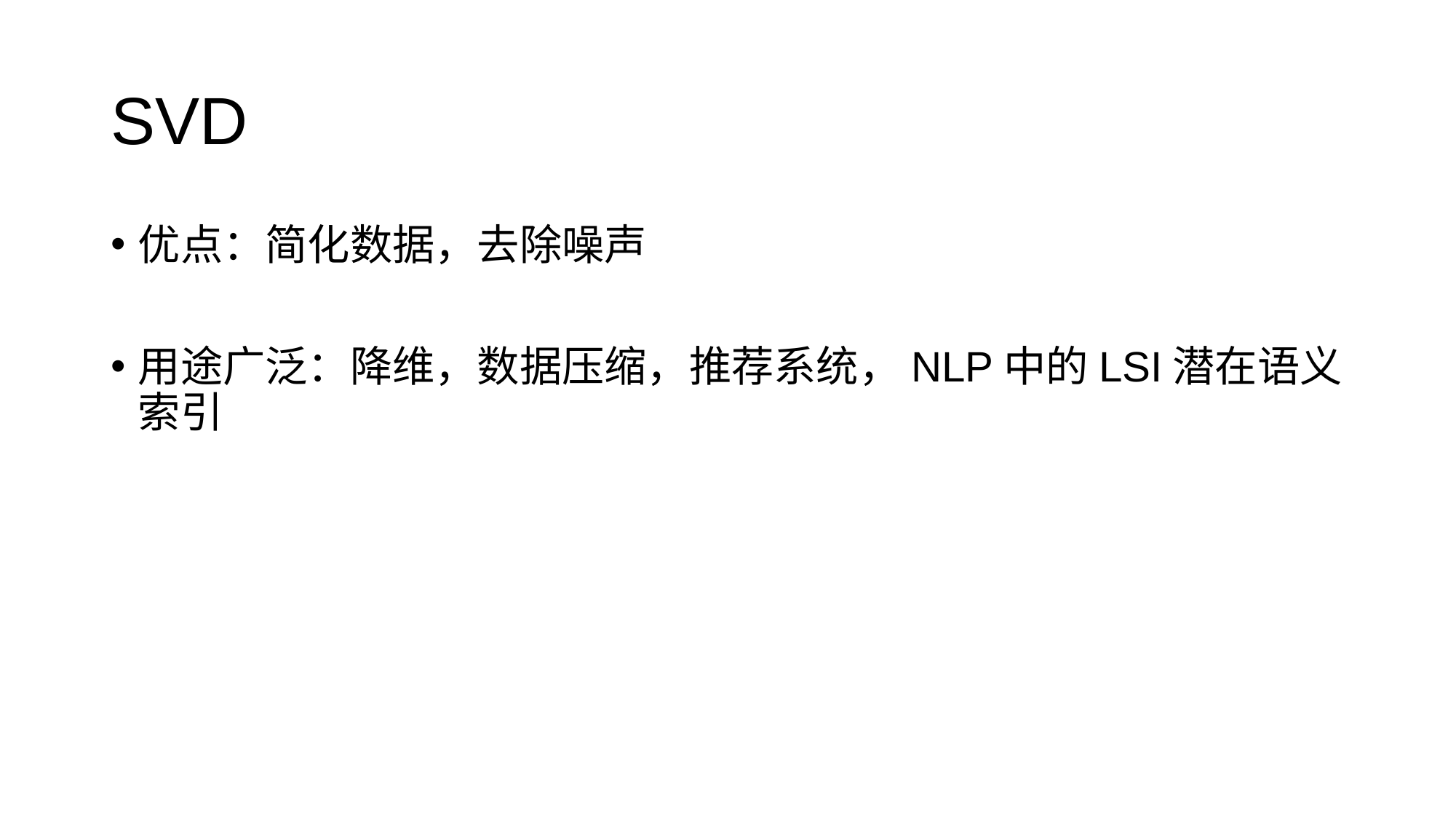

# SVD
优点：简化数据，去除噪声

用途广泛：降维，数据压缩，推荐系统，NLP中的LSI潜在语义索引